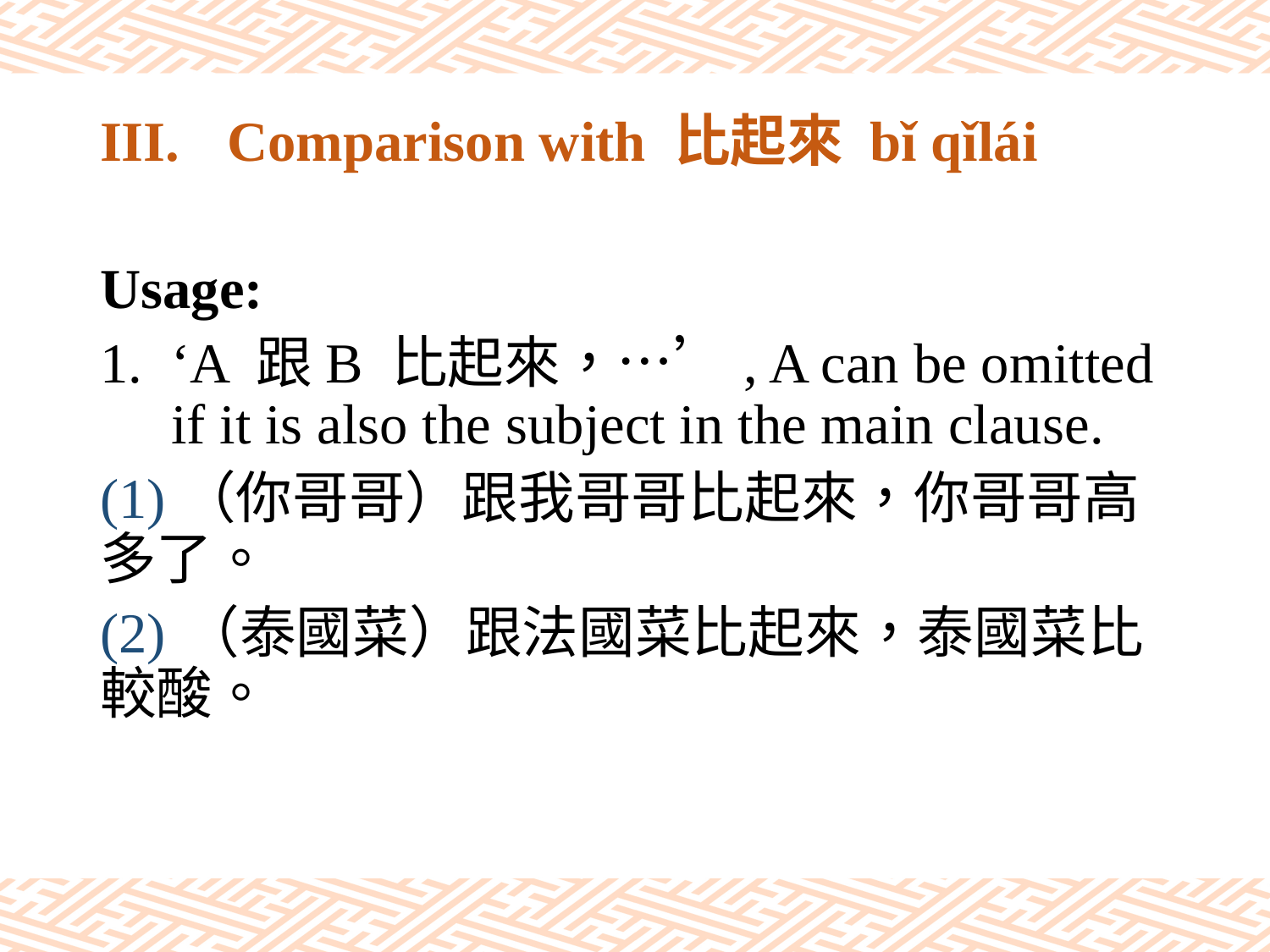

# III.	Comparison with 比起來 bǐ qǐlái
Usage:
‘A 跟B 比起來，…’, A can be omitted if it is also the subject in the main clause.
(1)（你哥哥）跟我哥哥比起來，你哥哥高多了。
(2) （泰國菜）跟法國菜比起來，泰國菜比較酸。